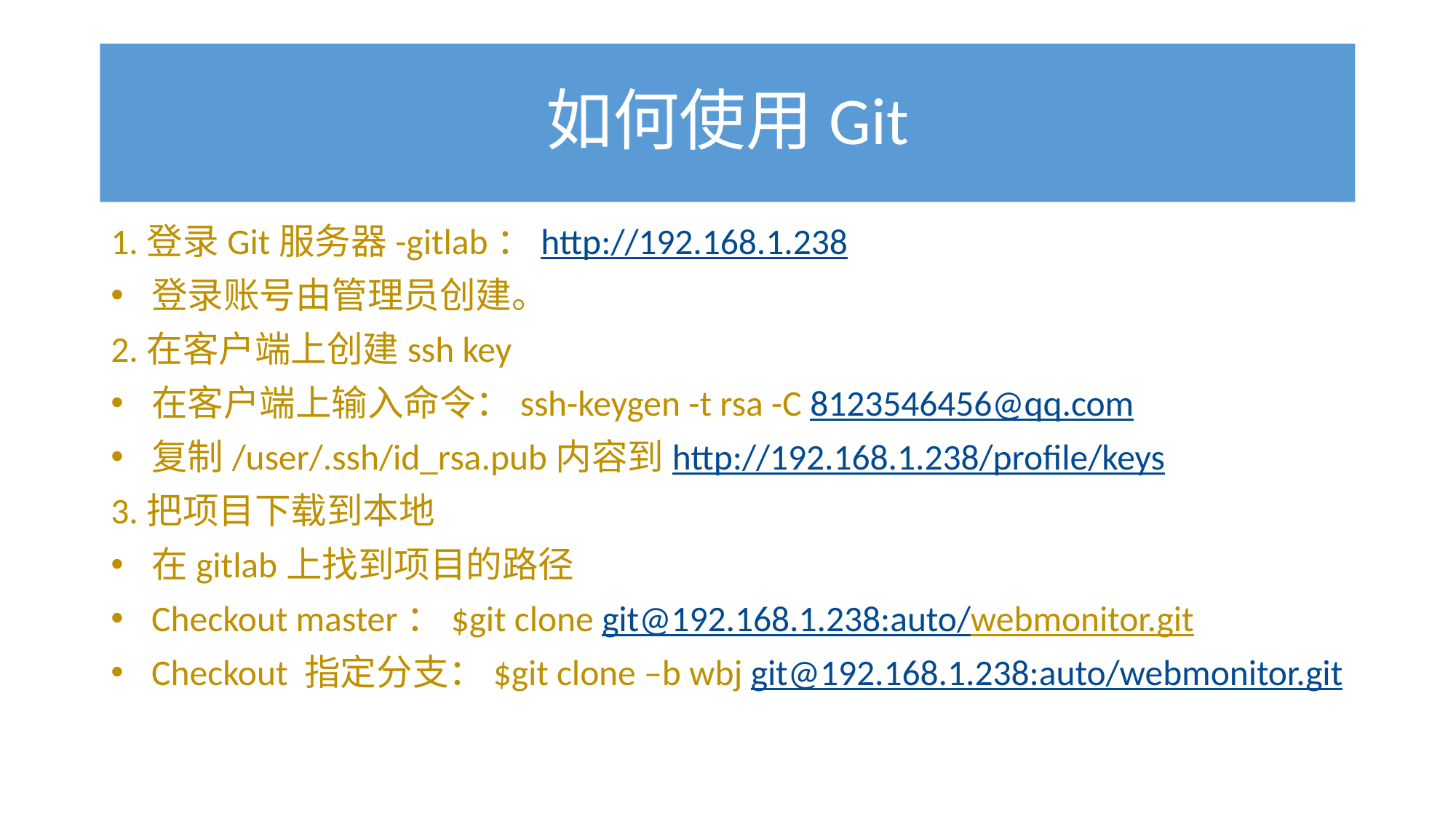

# 如何使用Git
1.登录Git服务器-gitlab：http://192.168.1.238
登录账号由管理员创建。
2.在客户端上创建ssh key
在客户端上输入命令：ssh-keygen -t rsa -C 8123546456@qq.com
复制/user/.ssh/id_rsa.pub内容到http://192.168.1.238/profile/keys
3.把项目下载到本地
在gitlab上找到项目的路径
Checkout master：$git clone git@192.168.1.238:auto/webmonitor.git
Checkout 指定分支：$git clone –b wbj git@192.168.1.238:auto/webmonitor.git